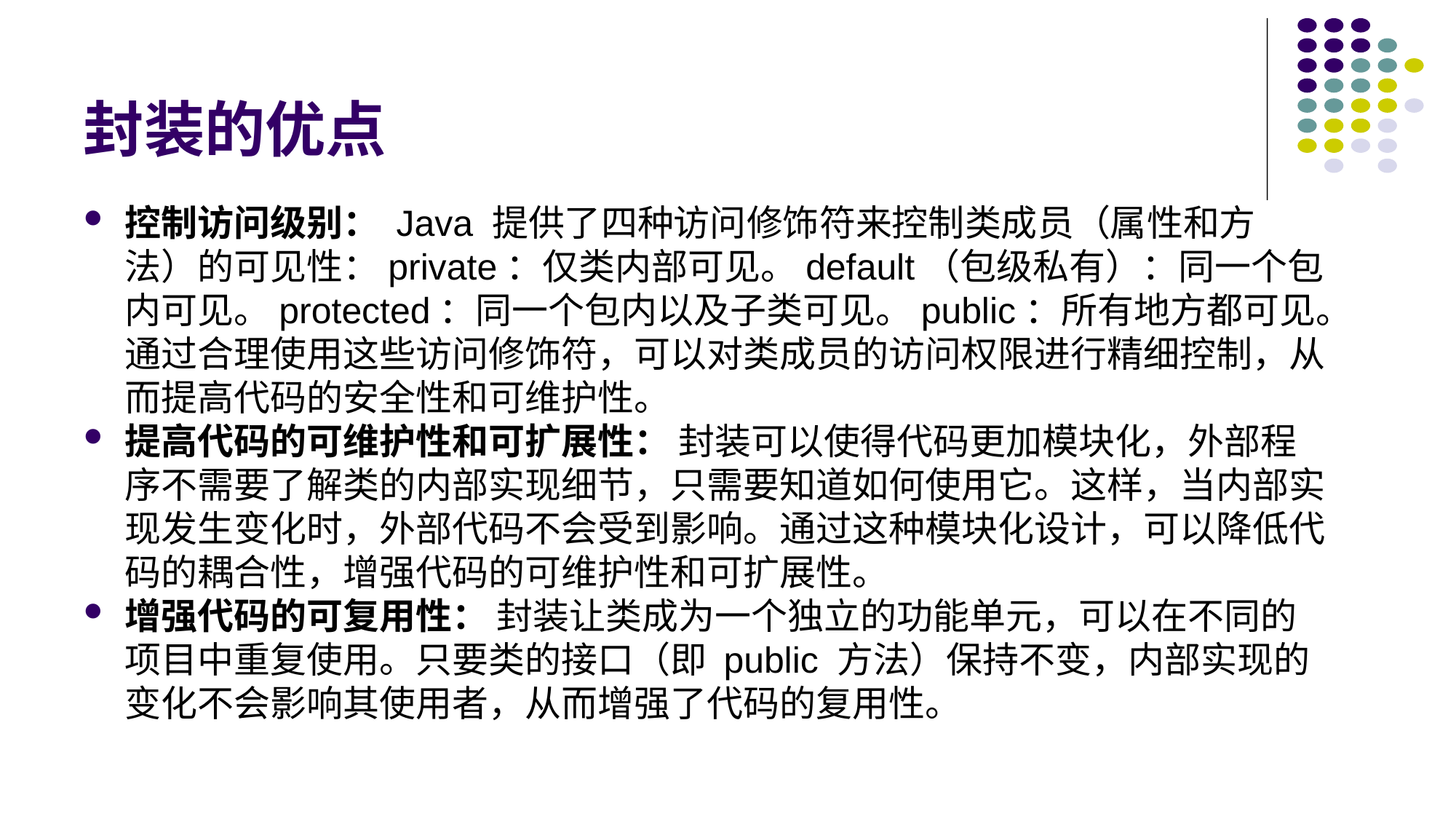

# 封装的优点
控制访问级别： Java 提供了四种访问修饰符来控制类成员（属性和方法）的可见性：private：仅类内部可见。default（包级私有）：同一个包内可见。protected：同一个包内以及子类可见。public：所有地方都可见。通过合理使用这些访问修饰符，可以对类成员的访问权限进行精细控制，从而提高代码的安全性和可维护性。
提高代码的可维护性和可扩展性： 封装可以使得代码更加模块化，外部程序不需要了解类的内部实现细节，只需要知道如何使用它。这样，当内部实现发生变化时，外部代码不会受到影响。通过这种模块化设计，可以降低代码的耦合性，增强代码的可维护性和可扩展性。
增强代码的可复用性： 封装让类成为一个独立的功能单元，可以在不同的项目中重复使用。只要类的接口（即 public 方法）保持不变，内部实现的变化不会影响其使用者，从而增强了代码的复用性。
69